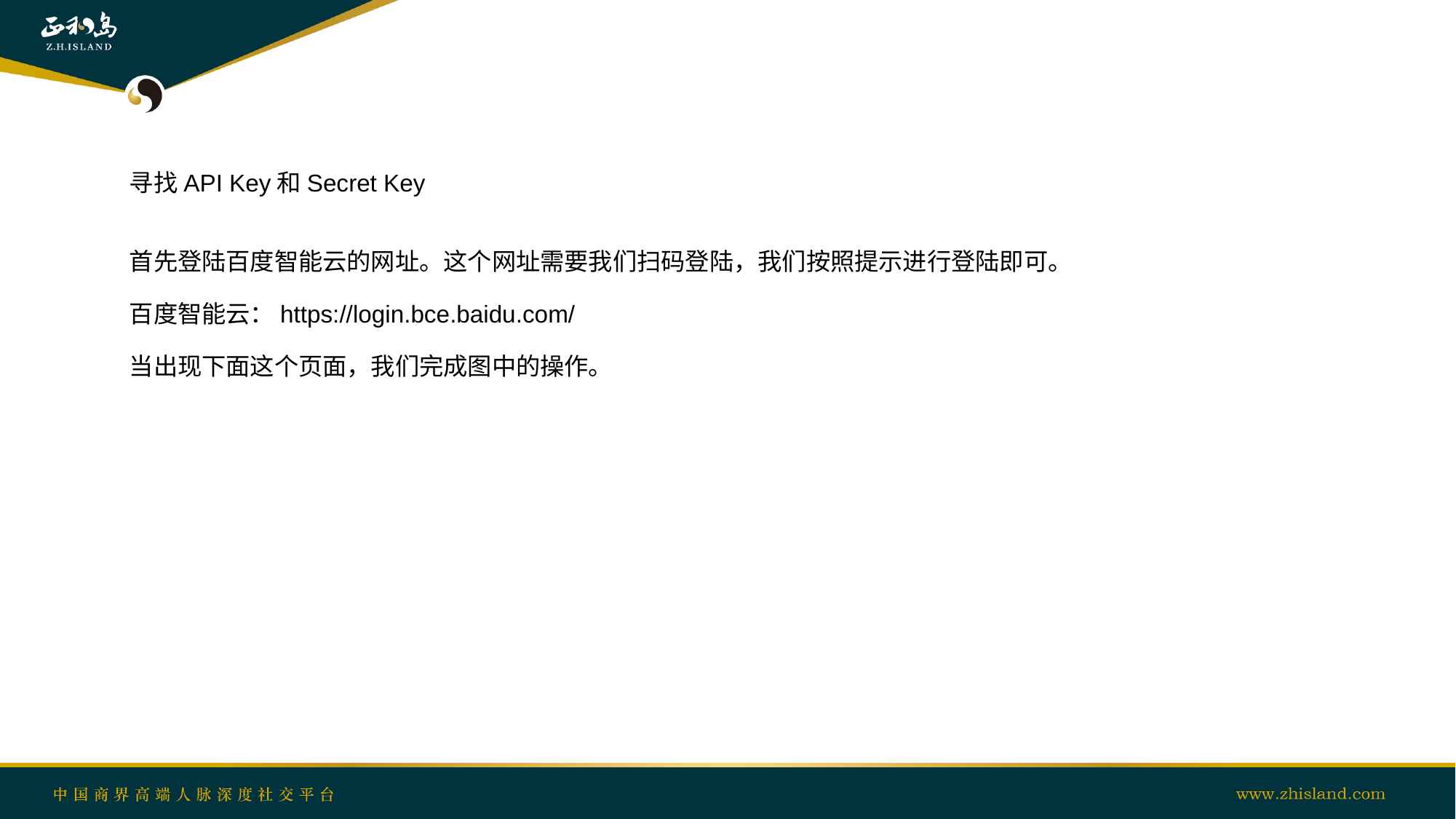

# 寻找API Key和Secret Key 首先登陆百度智能云的网址。这个网址需要我们扫码登陆，我们按照提示进行登陆即可。 百度智能云：https://login.bce.baidu.com/ 当出现下面这个页面，我们完成图中的操作。